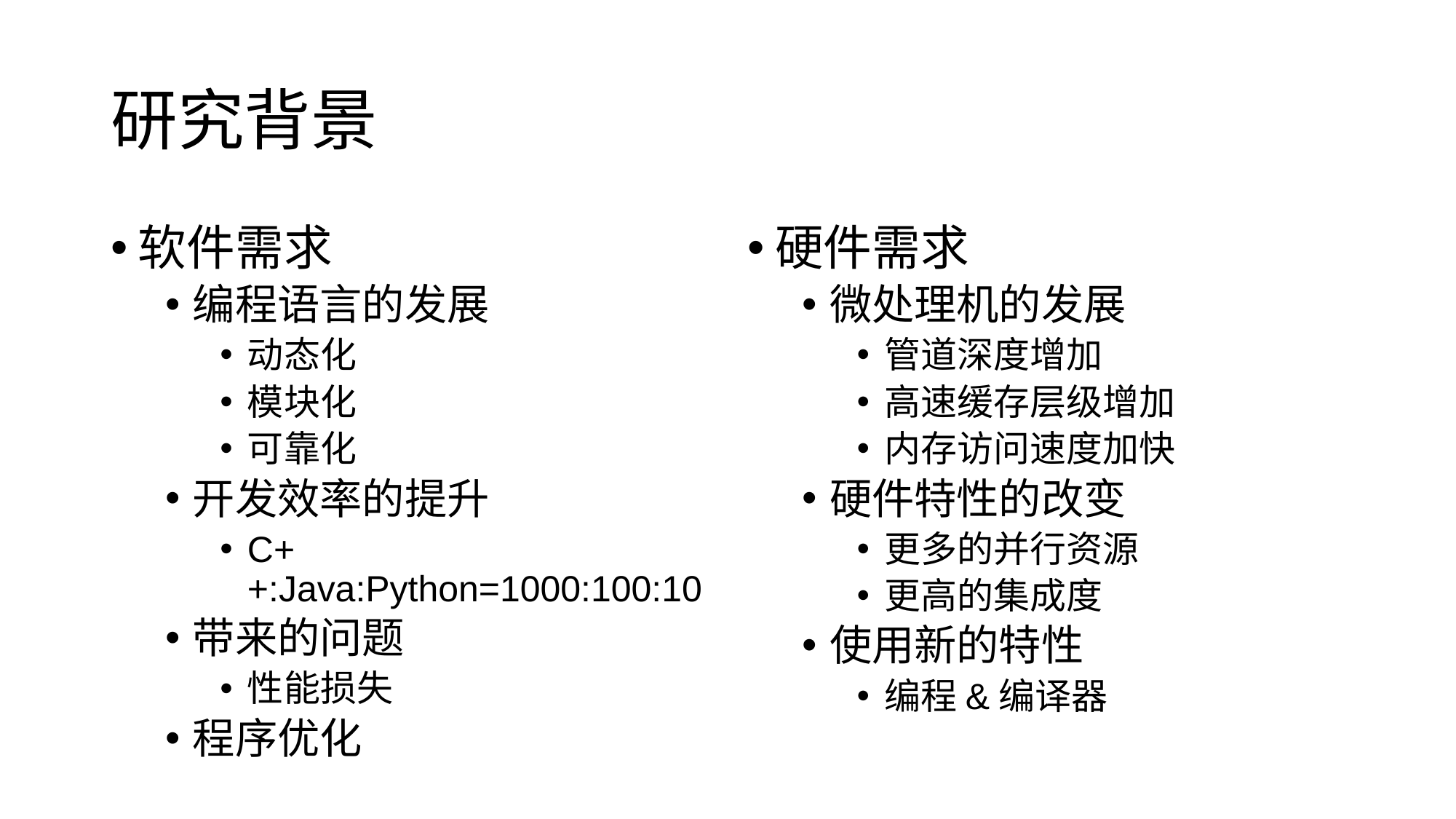

# 研究背景
软件需求
编程语言的发展
动态化
模块化
可靠化
开发效率的提升
C++:Java:Python=1000:100:10
带来的问题
性能损失
程序优化
硬件需求
微处理机的发展
管道深度增加
高速缓存层级增加
内存访问速度加快
硬件特性的改变
更多的并行资源
更高的集成度
使用新的特性
编程&编译器